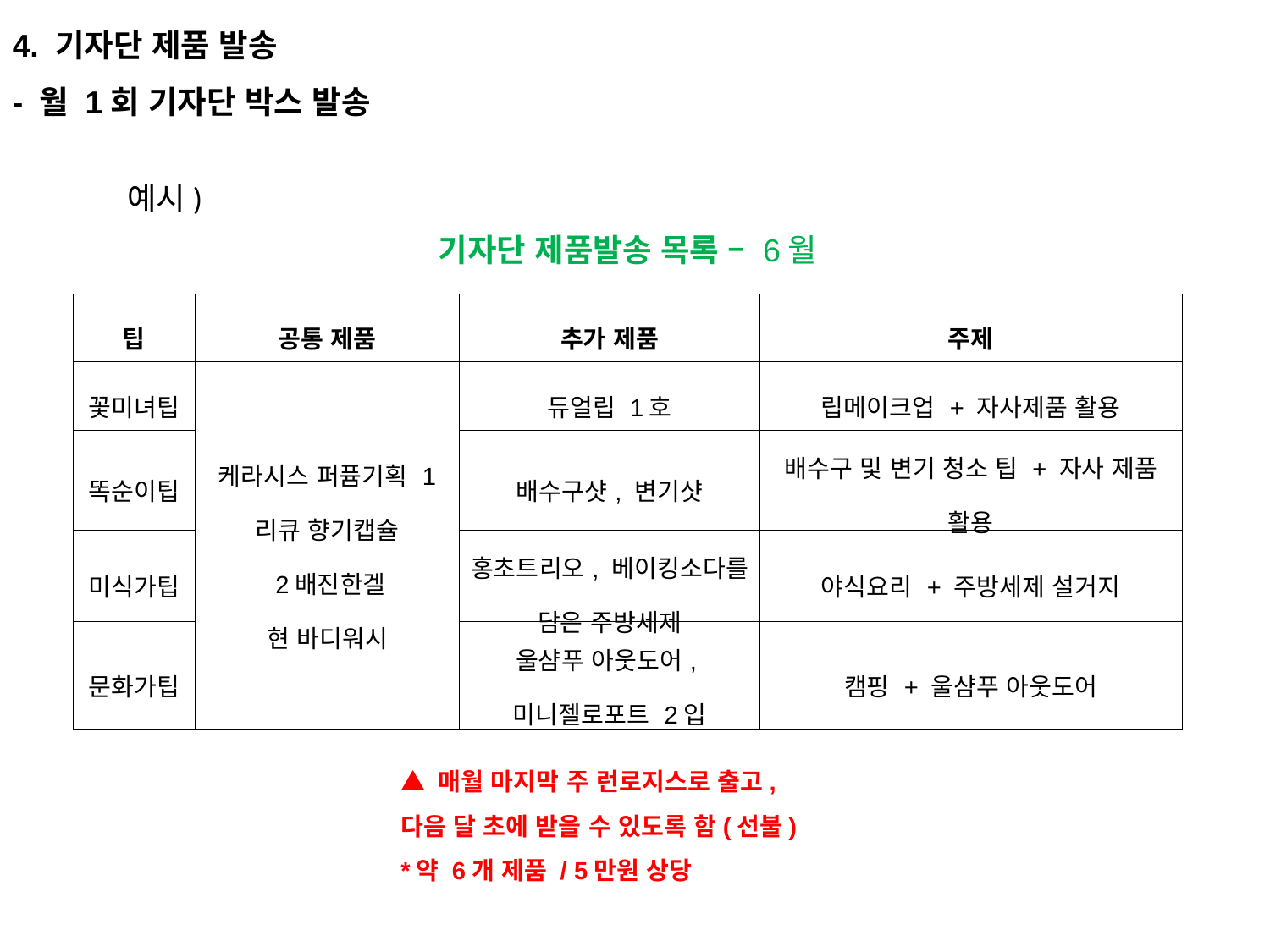

4. 기자단 제품 발송
- 월 1회 기자단 박스 발송
예시)
| 기자단 제품발송 목록 – 6월 |  |  |  |
| --- | --- | --- | --- |
| 팁 | 공통 제품 | 추가 제품 | 주제 |
| 꽃미녀팁 | 케라시스 퍼퓸기획 1 리큐 향기캡슐 2배진한겔 현 바디워시 | 듀얼립 1호 | 립메이크업 + 자사제품 활용 |
| 똑순이팁 |  | 배수구샷, 변기샷 | 배수구 및 변기 청소 팁 + 자사 제품 활용 |
| 미식가팁 |  | 홍초트리오, 베이킹소다를 담은 주방세제 | 야식요리 + 주방세제 설거지 |
| 문화가팁 |  | 울샴푸 아웃도어, 미니젤로포트 2입 | 캠핑 + 울샴푸 아웃도어 |
▲ 매월 마지막 주 런로지스로 출고,
다음 달 초에 받을 수 있도록 함(선불)
*약 6개 제품 / 5만원 상당